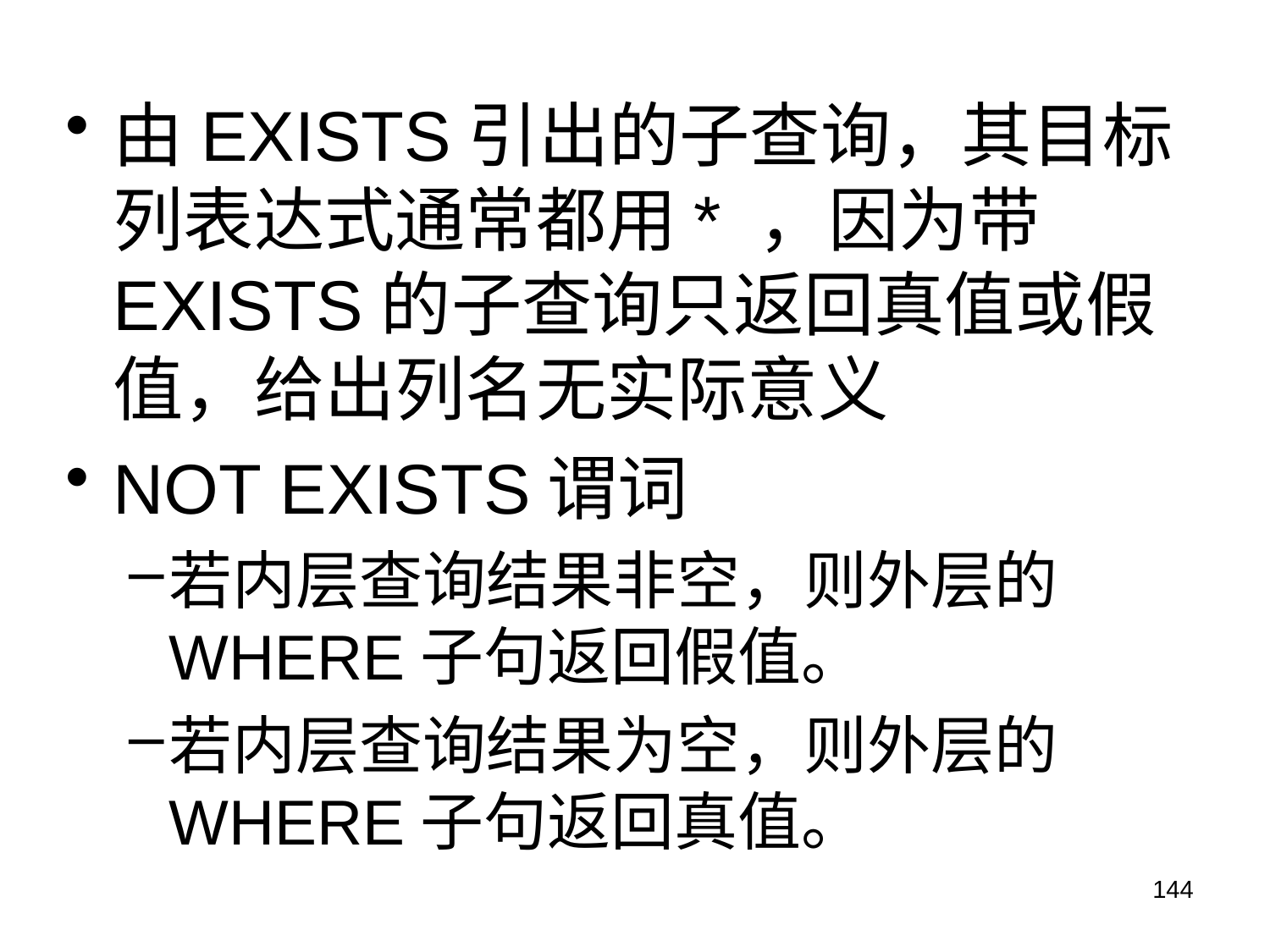

由EXISTS引出的子查询，其目标列表达式通常都用* ，因为带EXISTS的子查询只返回真值或假值，给出列名无实际意义
NOT EXISTS谓词
若内层查询结果非空，则外层的WHERE子句返回假值。
若内层查询结果为空，则外层的WHERE子句返回真值。
144